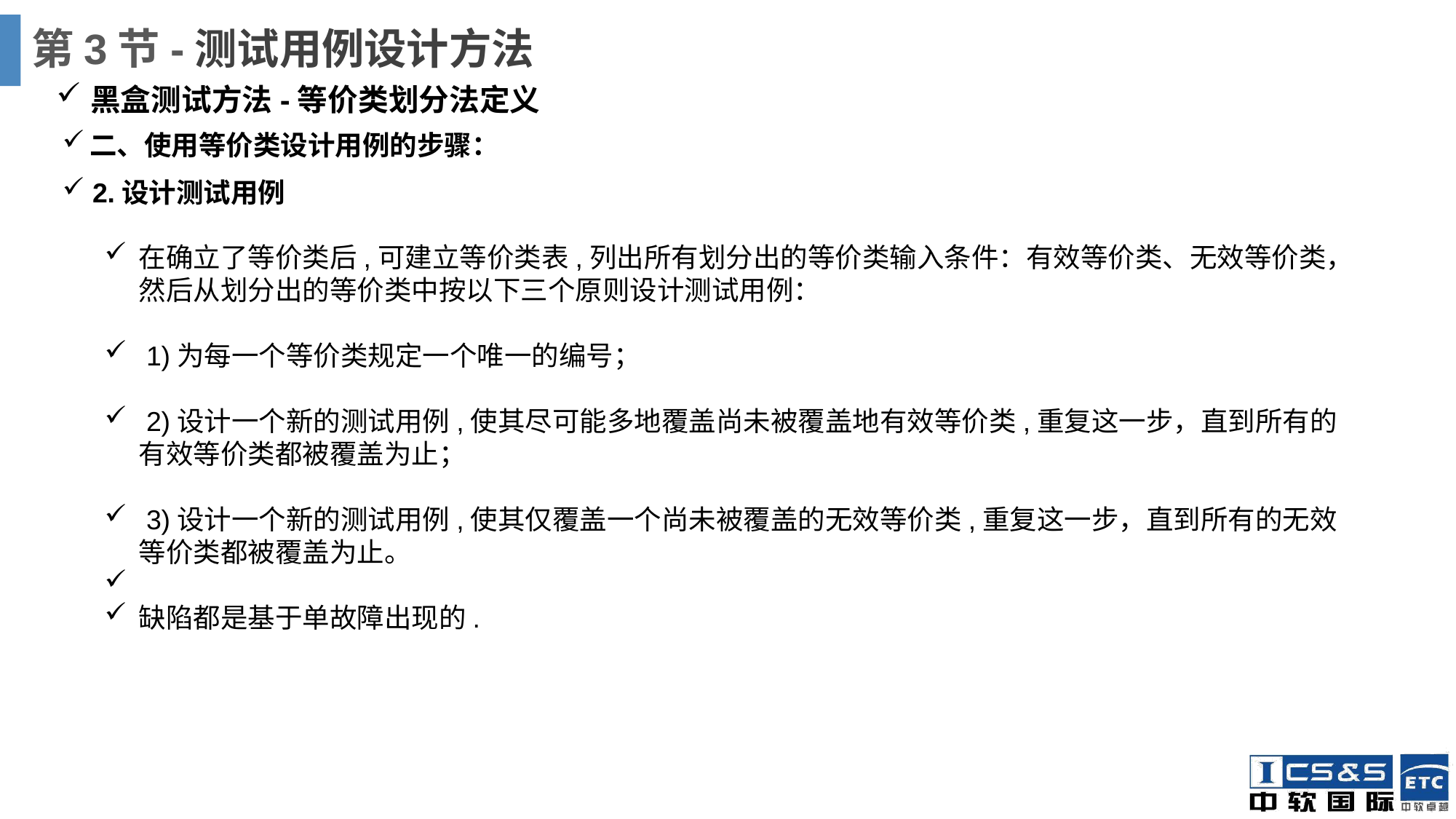

# 第3节-测试用例设计方法
黑盒测试方法-等价类划分法定义
二、使用等价类设计用例的步骤：
 2.设计测试用例

在确立了等价类后,可建立等价类表,列出所有划分出的等价类输入条件：有效等价类、无效等价类，然后从划分出的等价类中按以下三个原则设计测试用例：

 1)为每一个等价类规定一个唯一的编号；

 2)设计一个新的测试用例,使其尽可能多地覆盖尚未被覆盖地有效等价类,重复这一步，直到所有的有效等价类都被覆盖为止；

 3)设计一个新的测试用例,使其仅覆盖一个尚未被覆盖的无效等价类,重复这一步，直到所有的无效等价类都被覆盖为止。
缺陷都是基于单故障出现的.